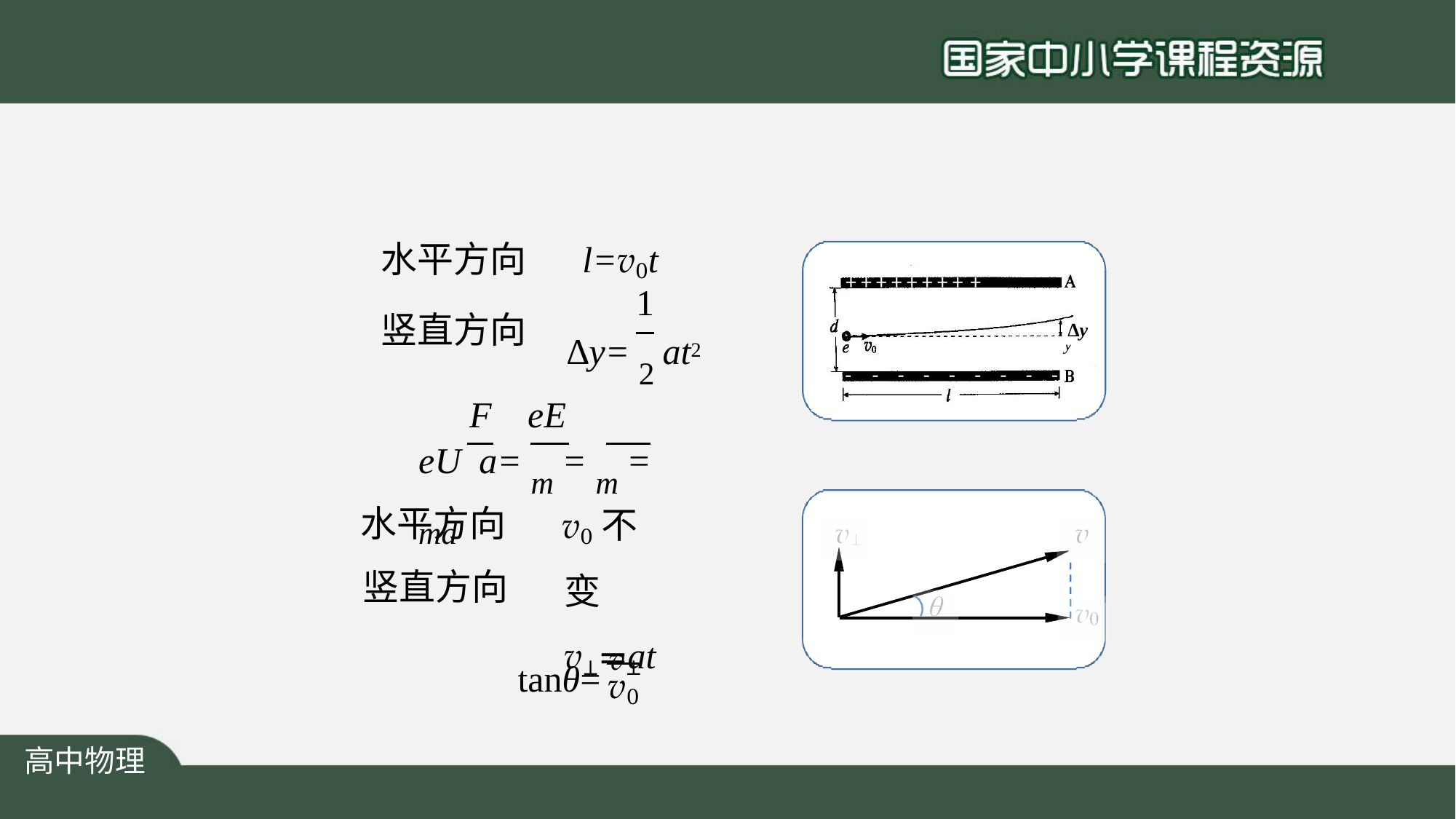

# 水平方向
l=v0t
∆y= 2 at2

+ + + + + + + + +
1
竖直方向
Δy
Δy

-	-	-	-	-	-	-	-	-
F	eE	eU  a= m = m = md

水平方向 竖直方向
v0不变  v⊥=at

tanθ= v⊥
v0

高中物理